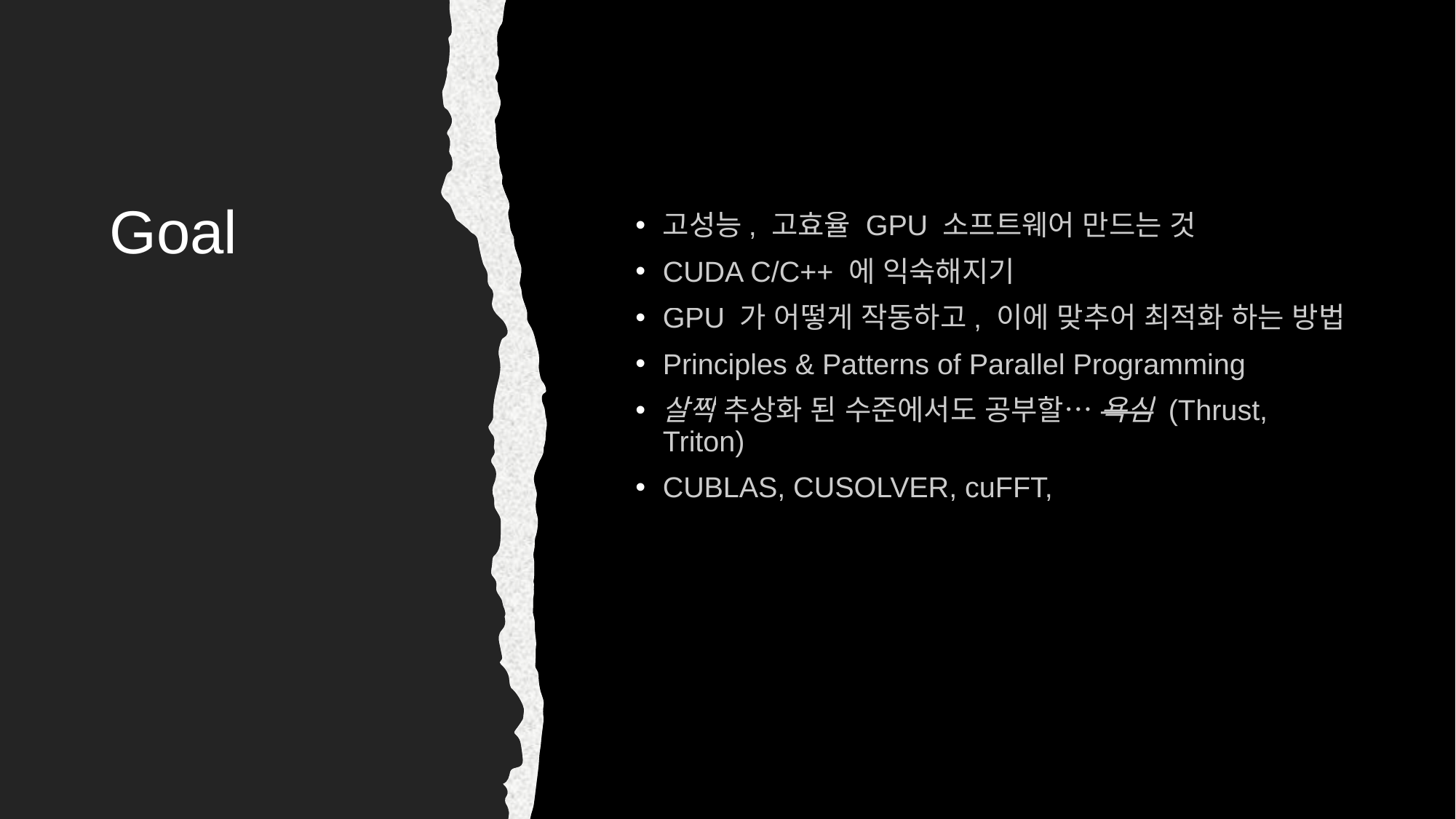

# Goal
고성능, 고효율 GPU 소프트웨어 만드는 것
CUDA C/C++ 에 익숙해지기
GPU 가 어떻게 작동하고, 이에 맞추어 최적화 하는 방법
Principles & Patterns of Parallel Programming
살짝 추상화 된 수준에서도 공부할… 욕심 (Thrust, Triton)
CUBLAS, CUSOLVER, cuFFT,